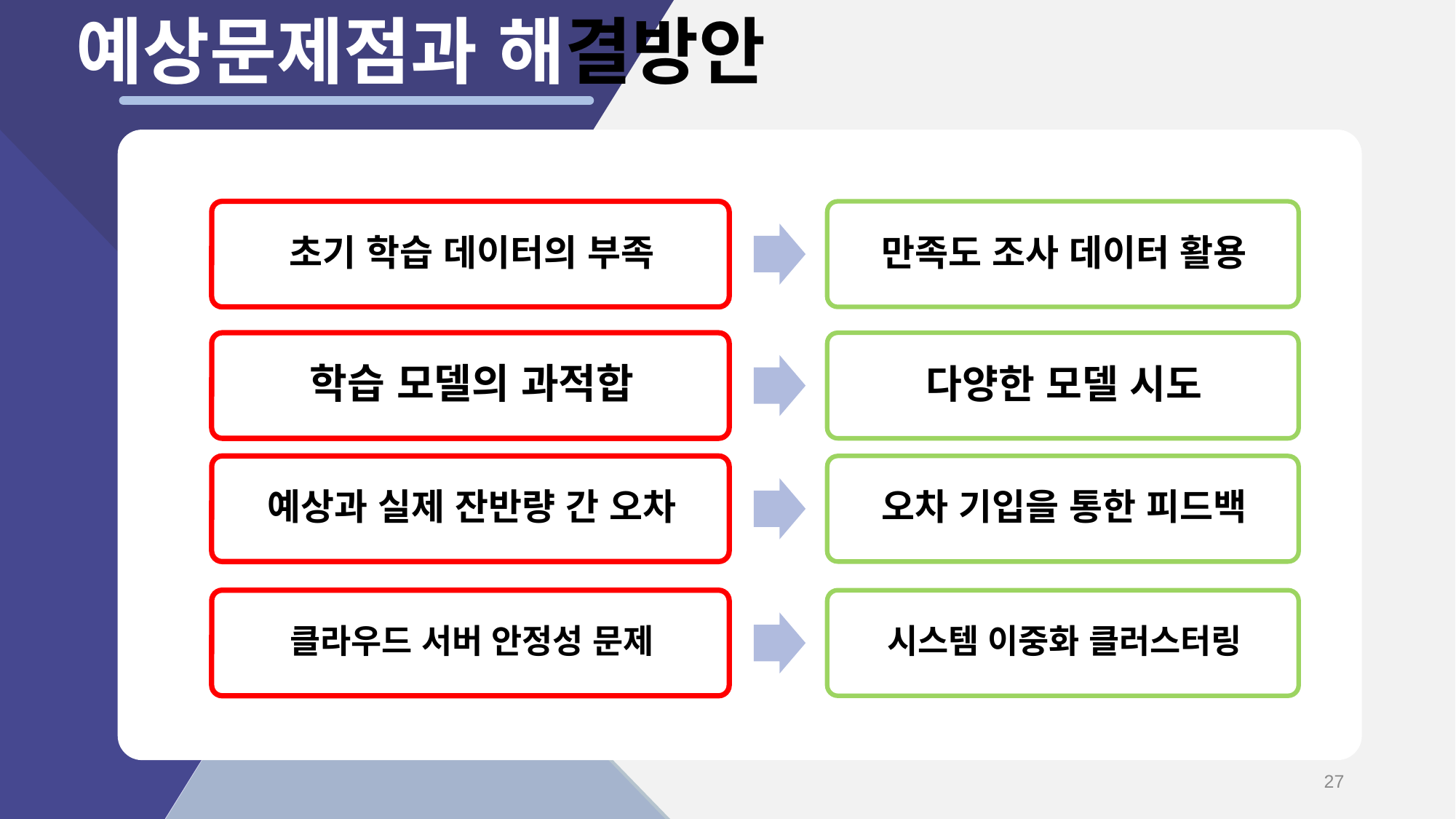

예상문제점과 해결방안

초기 학습 데이터의 부족

만족도 조사 데이터 활용

학습 모델의 과적합

다양한 모델 시도
예상과 실제 잔반량 간 오차

오차 기입을 통한 피드백
클라우드 서버 안정성 문제

시스템 이중화 클러스터링

27